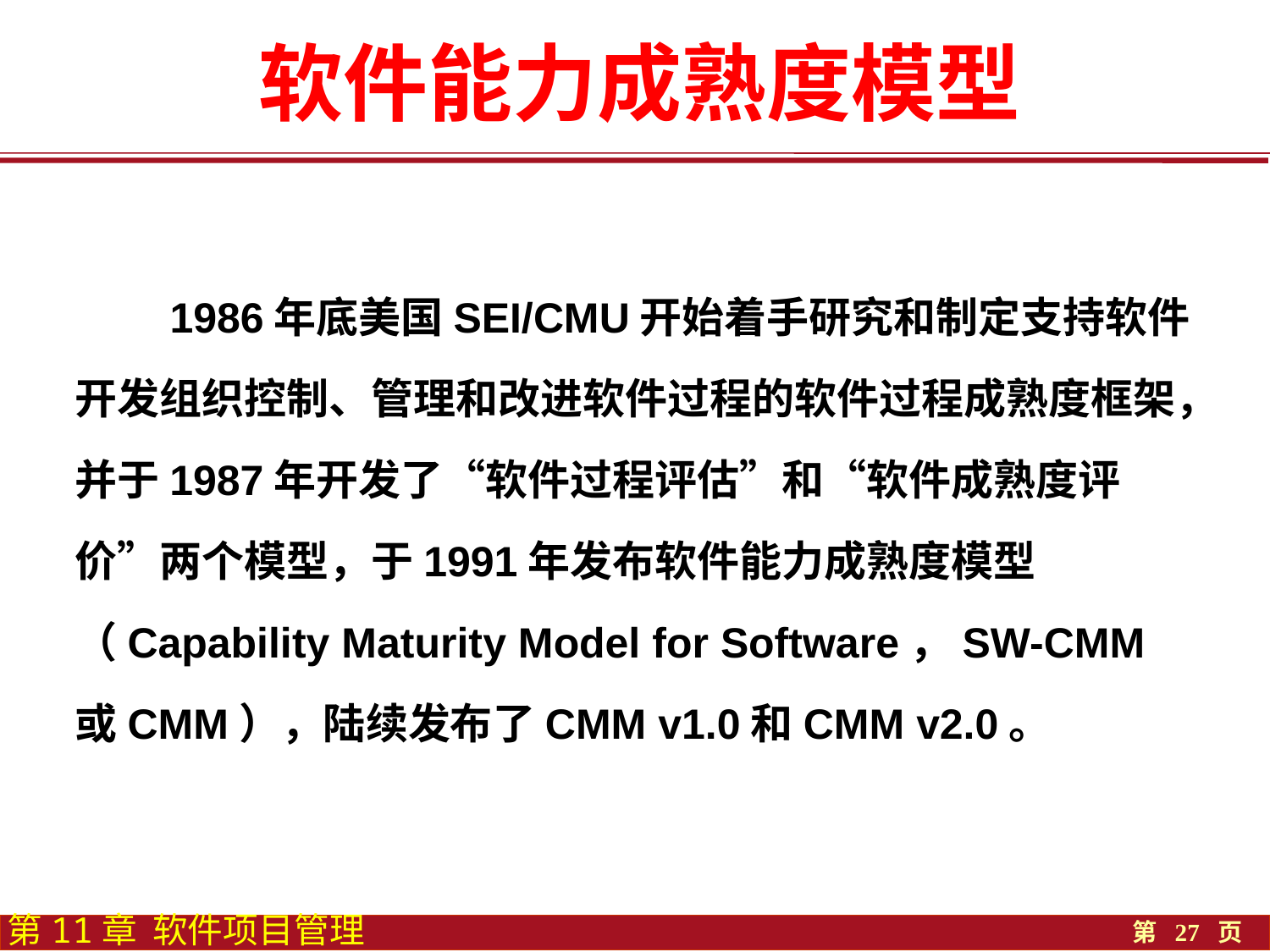

软件能力成熟度模型
        1986年底美国SEI/CMU开始着手研究和制定支持软件开发组织控制、管理和改进软件过程的软件过程成熟度框架，并于1987年开发了“软件过程评估”和“软件成熟度评价”两个模型，于1991年发布软件能力成熟度模型（Capability Maturity Model for Software，SW-CMM或CMM），陆续发布了CMM v1.0和CMM v2.0。